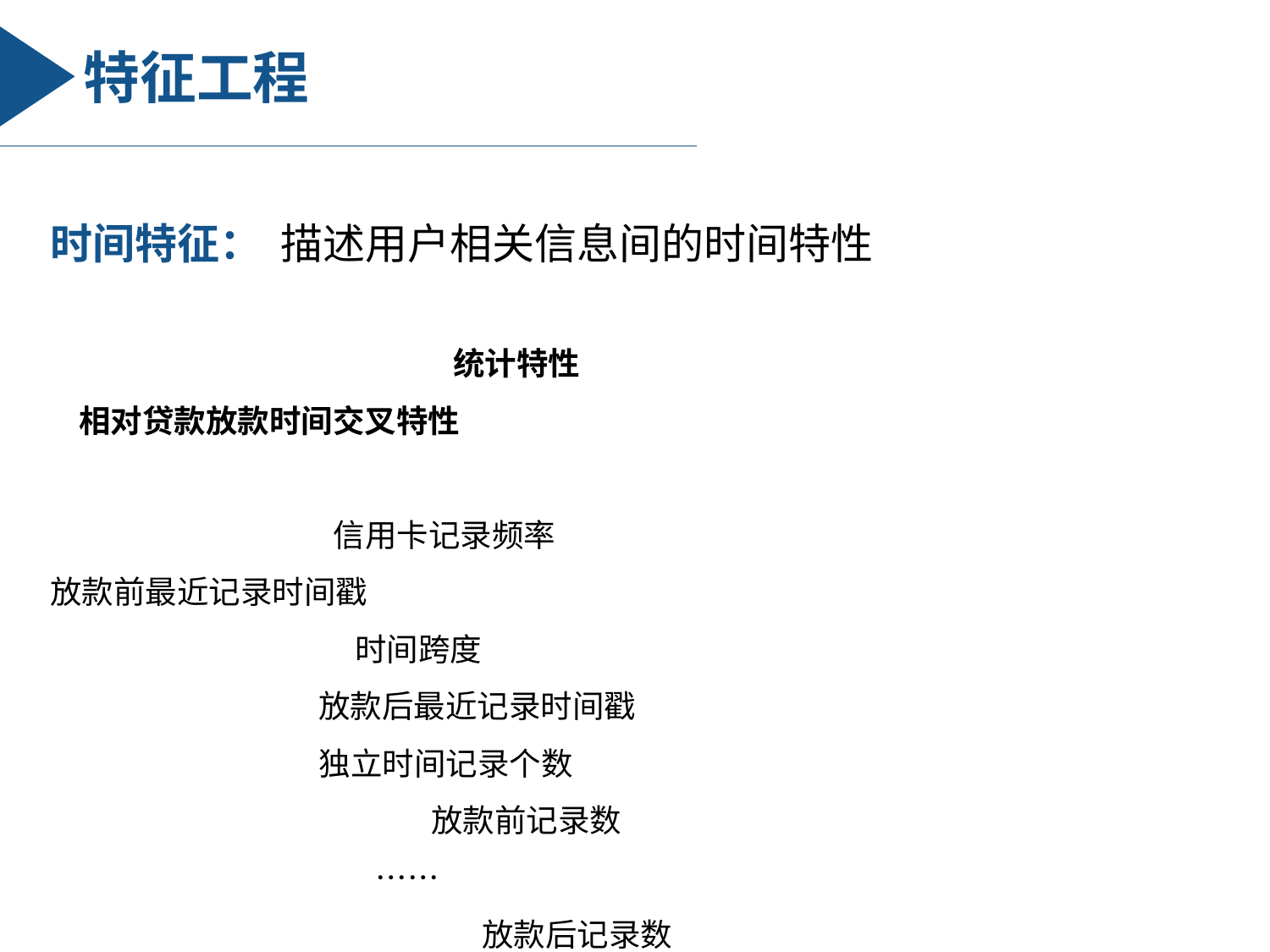

特征工程

时间特征：  描述用户相关信息间的时间特性

			  统计特性					        相对贷款放款时间交叉特性

		   信用卡记录频率						  放款前最近记录时间戳
		      时间跨度								  放款后最近记录时间戳
		 独立时间记录个数								放款前记录数
		          ……									      放款后记录数
														              ……